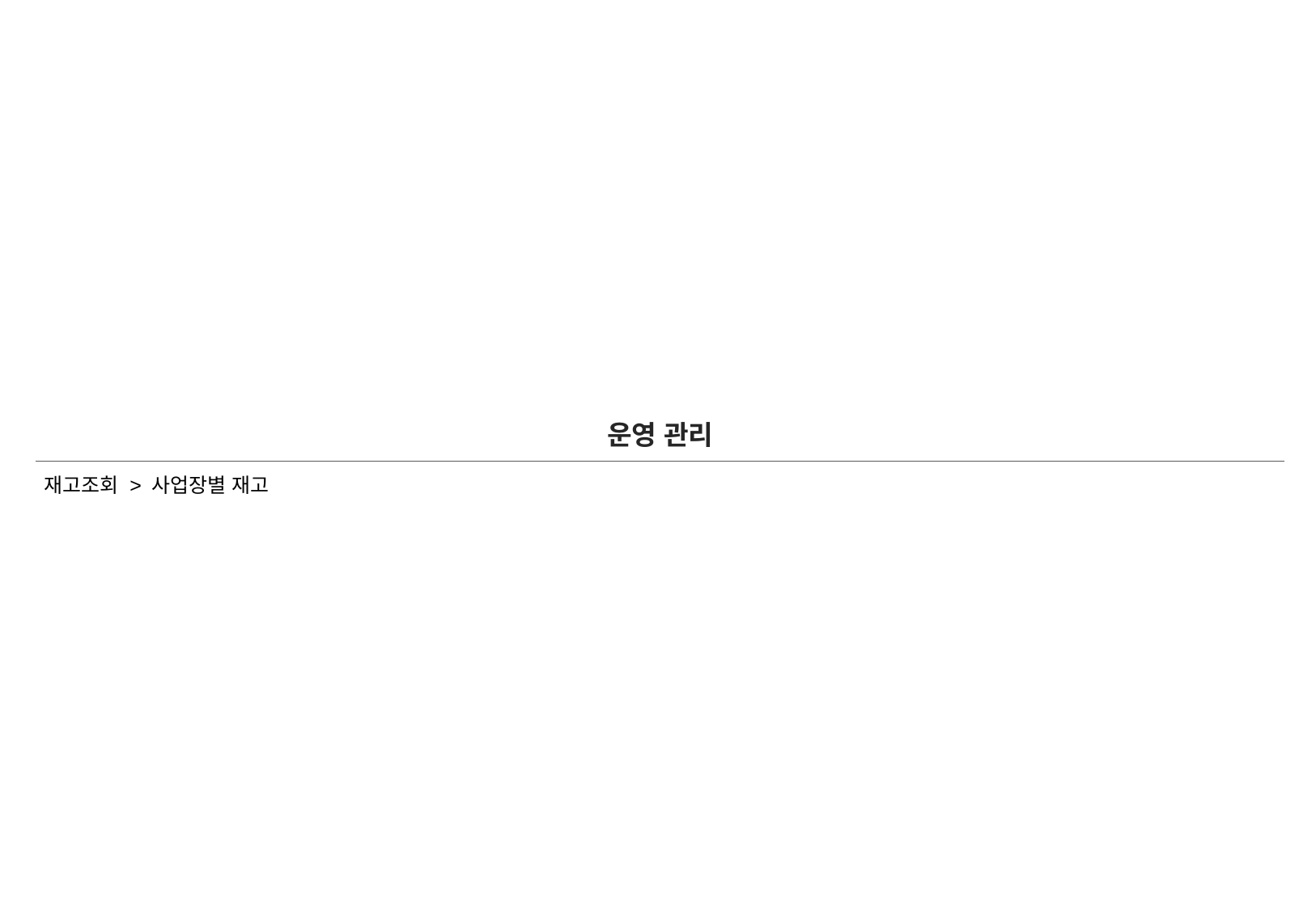

| 운영 관리 |
| --- |
| 재고조회 > 사업장별 재고 |